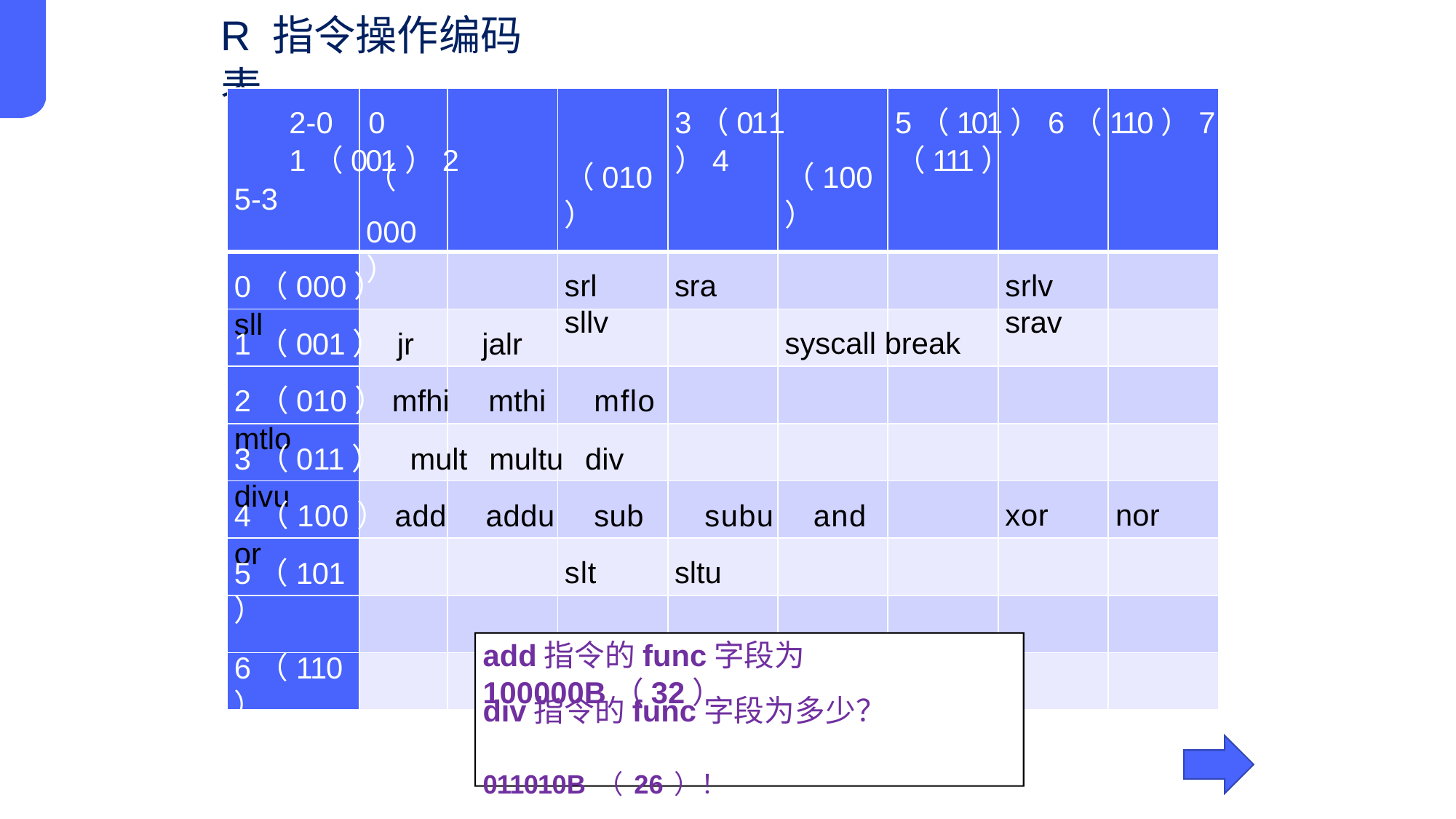

R 指令操作编码表

|  |  |  |  |  |  |  |  |  |
| --- | --- | --- | --- | --- | --- | --- | --- | --- |
|  |  |  |  |  |  |  |  |  |
|  |  |  |  |  |  |  |  |  |
|  |  |  |  |  |  |  |  |  |
|  |  |  |  |  |  |  |  |  |
|  |  |  |  |  |  |  |  |  |
|  |  |  |  |  |  |  |  |  |
|  |  |  |  |  |  |  |  |  |
|  |  |  |  |  |  |  |  |  |
2-0 0 1（001）2
3（011）4
5（101）6（110）7（111）
（010）
（100）
（
5-3
000）
0（000）sll
srl sra sllv
srlv srav
1（001） jr jalr

2（010）mfhi mthi mflo mtlo
syscall break
3（011） mult multu div divu
4（100）add addu sub subu and or
xor nor
5（101）

6（110）

7（111）
slt sltu

add指令的func字段为100000B（32）

div指令的func字段为多少？
011010B（26）！